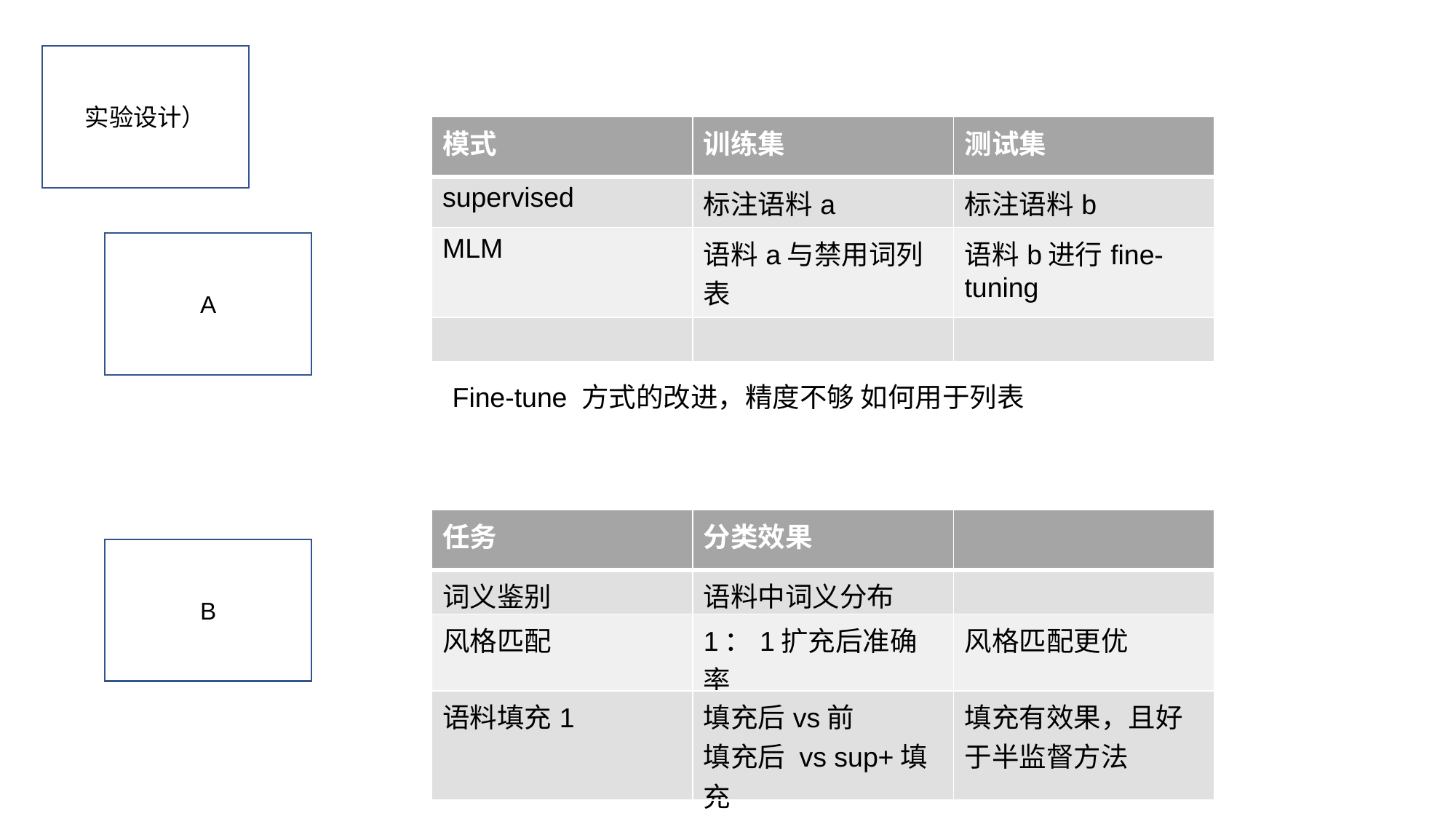

实验设计）
| 模式 | 训练集 | 测试集 |
| --- | --- | --- |
| supervised | 标注语料a | 标注语料b |
| MLM | 语料a与禁用词列表 | 语料b进行fine-tuning |
|  |  |  |
A
Fine-tune 方式的改进，精度不够 如何用于列表
| 任务 | 分类效果 |  |
| --- | --- | --- |
| 词义鉴别 | 语料中词义分布 |  |
| 风格匹配 | 1：1扩充后准确率 | 风格匹配更优 |
| 语料填充1 | 填充后vs前 填充后 vs sup+填充 | 填充有效果，且好于半监督方法 |
B